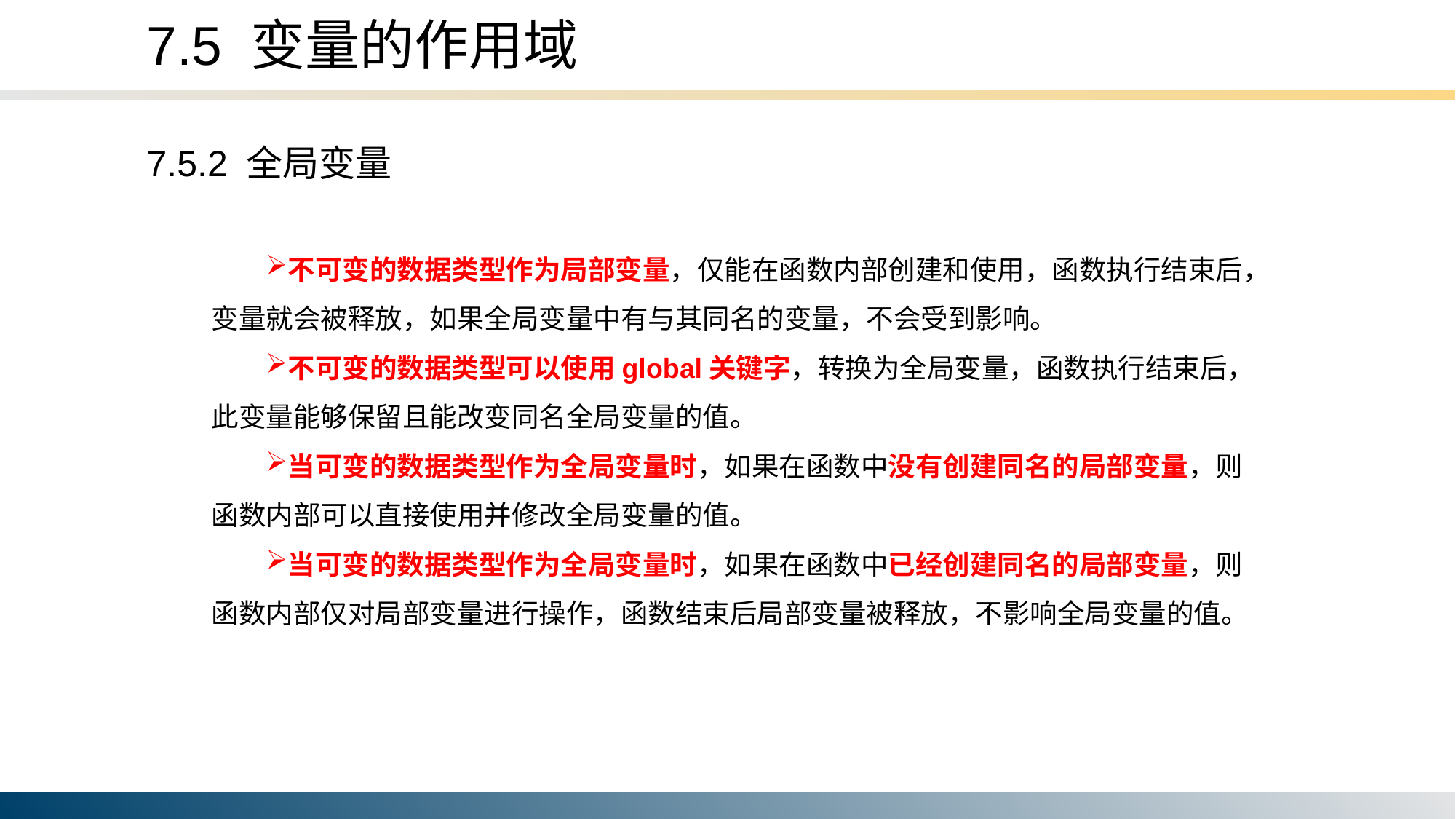

7.5 变量的作用域
7.5.2 全局变量
不可变的数据类型作为局部变量，仅能在函数内部创建和使用，函数执行结束后，变量就会被释放，如果全局变量中有与其同名的变量，不会受到影响。
不可变的数据类型可以使用global关键字，转换为全局变量，函数执行结束后，此变量能够保留且能改变同名全局变量的值。
当可变的数据类型作为全局变量时，如果在函数中没有创建同名的局部变量，则函数内部可以直接使用并修改全局变量的值。
当可变的数据类型作为全局变量时，如果在函数中已经创建同名的局部变量，则函数内部仅对局部变量进行操作，函数结束后局部变量被释放，不影响全局变量的值。